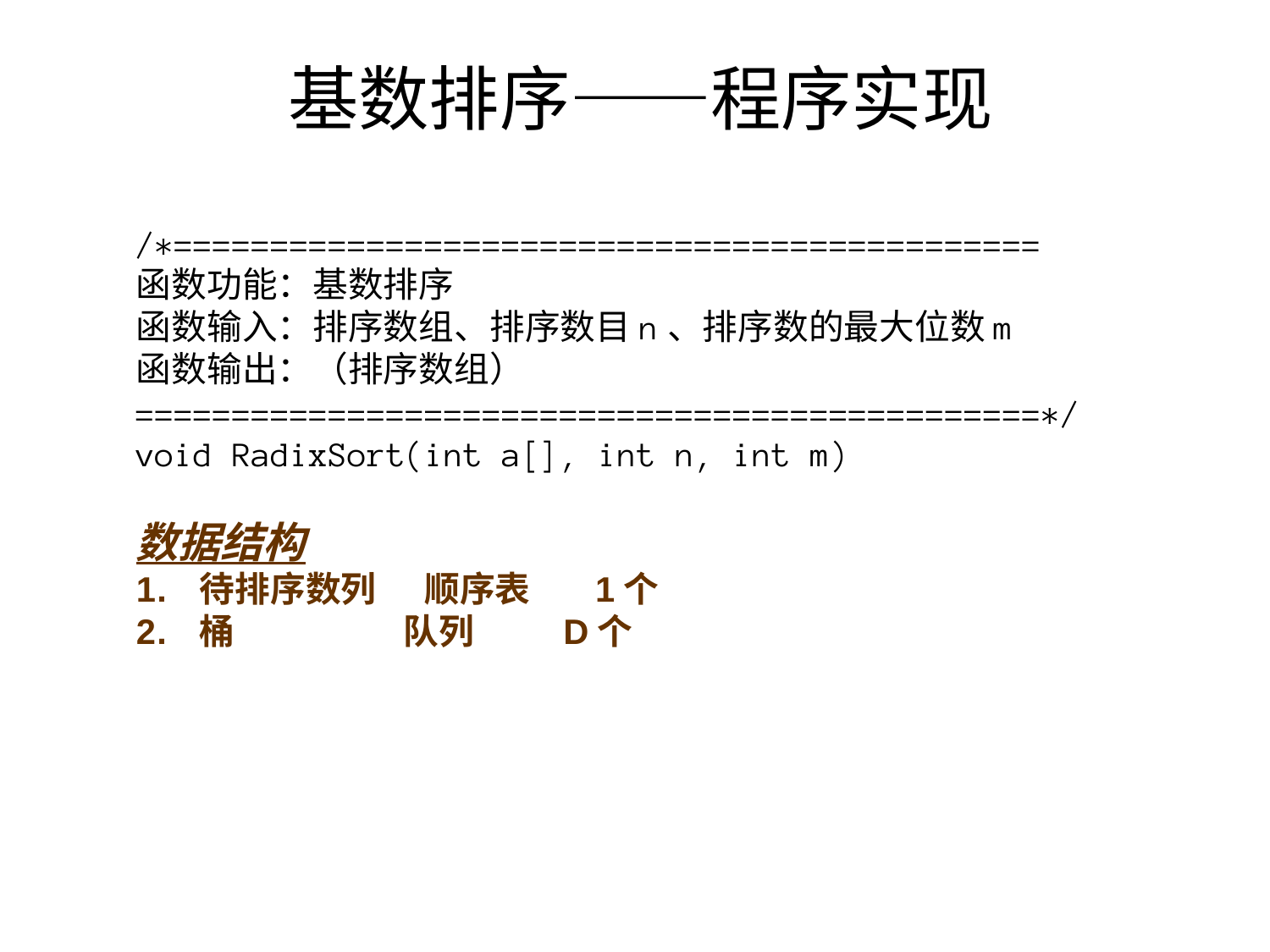

# 基数排序——程序实现
/*=============================================
函数功能：基数排序
函数输入：排序数组、排序数目n、排序数的最大位数m
函数输出：（排序数组）
===============================================*/
void RadixSort(int a[], int n, int m)
数据结构
待排序数列      顺序表       1个
桶                     队列          D个
169